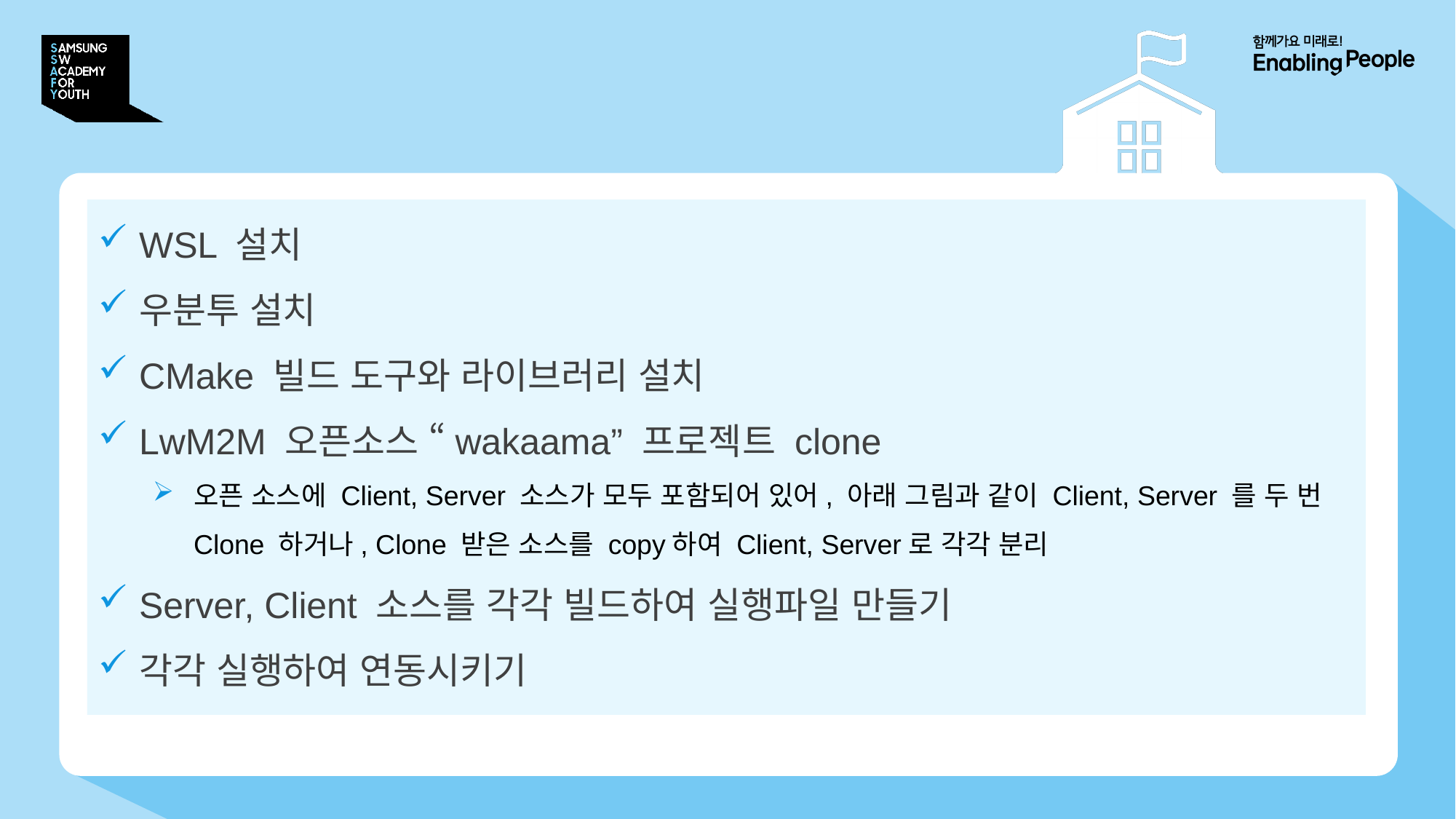

# 과제 설명
WSL 설치
우분투 설치
CMake 빌드 도구와 라이브러리 설치
LwM2M 오픈소스 “wakaama” 프로젝트 clone
오픈 소스에 Client, Server 소스가 모두 포함되어 있어, 아래 그림과 같이 Client, Server 를 두 번 Clone 하거나, Clone 받은 소스를 copy하여 Client, Server로 각각 분리
Server, Client 소스를 각각 빌드하여 실행파일 만들기
각각 실행하여 연동시키기